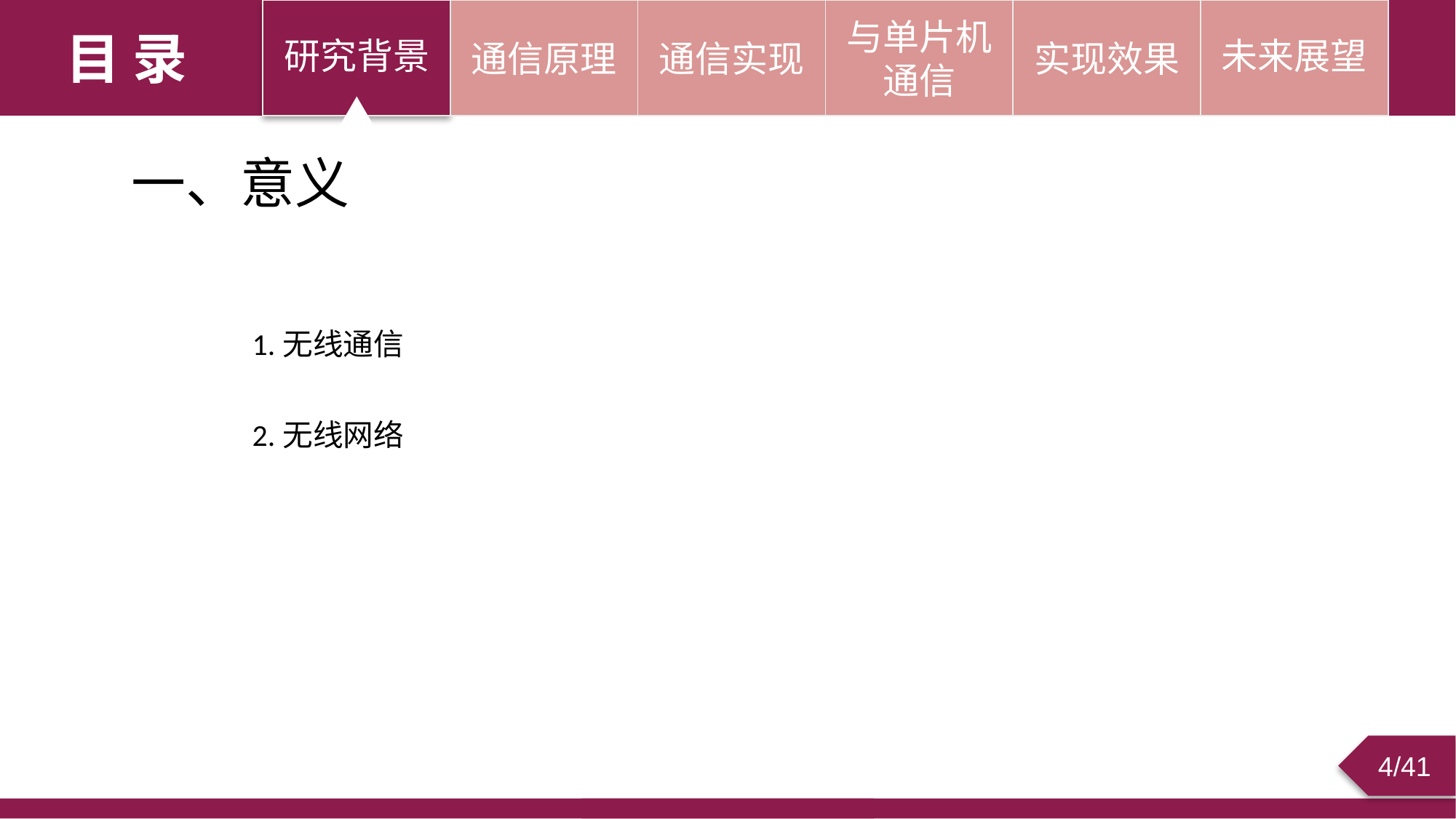

研究背景
通信原理
通信实现
与单片机通信
实现效果
未来展望

目 录

一、意义
1.无线通信

2.无线网络

4/41